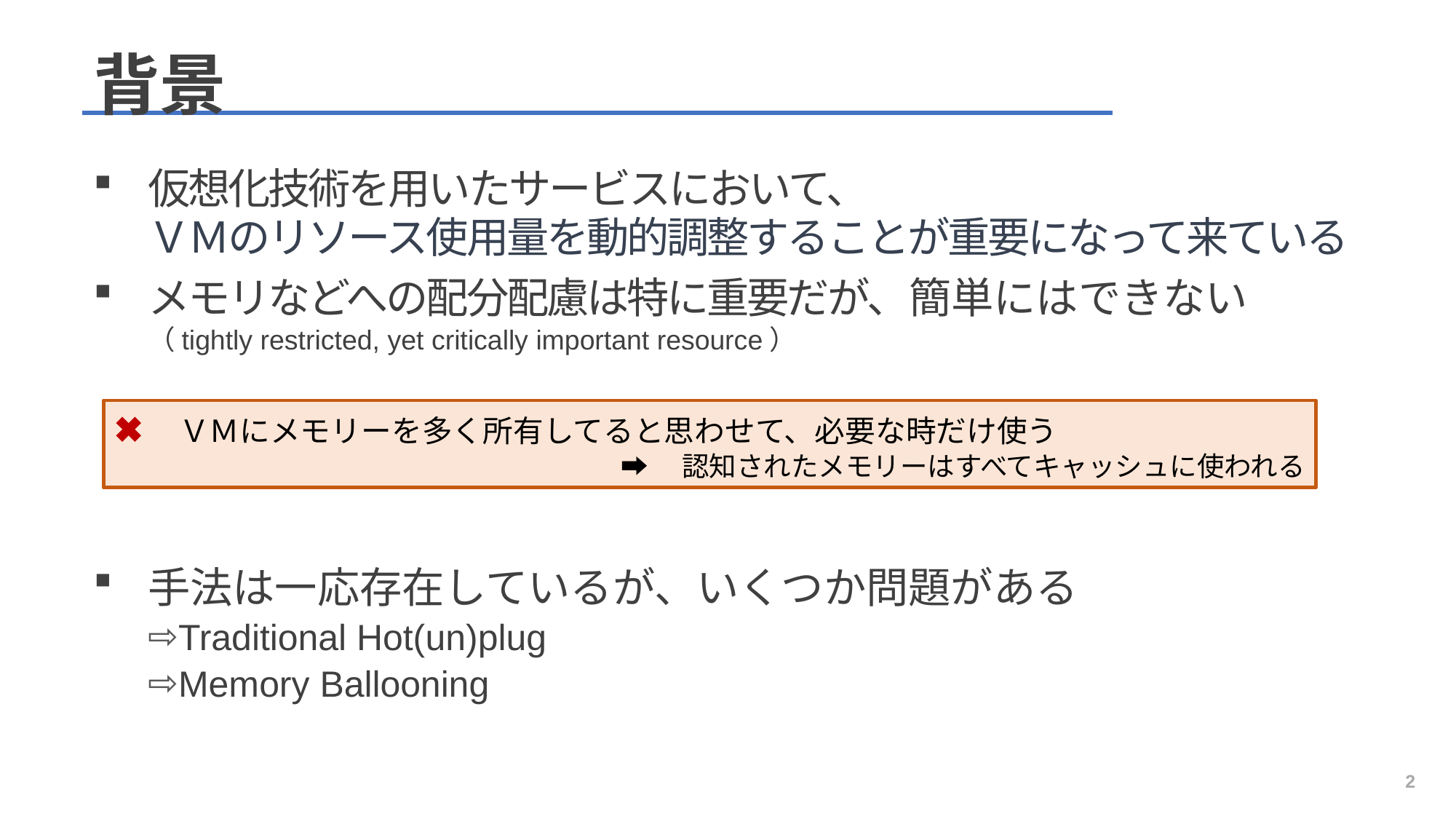

# 背景
仮想化技術を用いたサービスにおいて、
ＶＭのリソース使用量を動的調整することが重要になって来ている
メモリなどへの配分配慮は特に重要だが、簡単にはできない
（tightly restricted, yet critically important resource）

手法は一応存在しているが、いくつか問題がある
Traditional Hot(un)plug
Memory Ballooning
✖　ＶＭにメモリーを多く所有してると思わせて、必要な時だけ使う
	➡　認知されたメモリーはすべてキャッシュに使われる
2